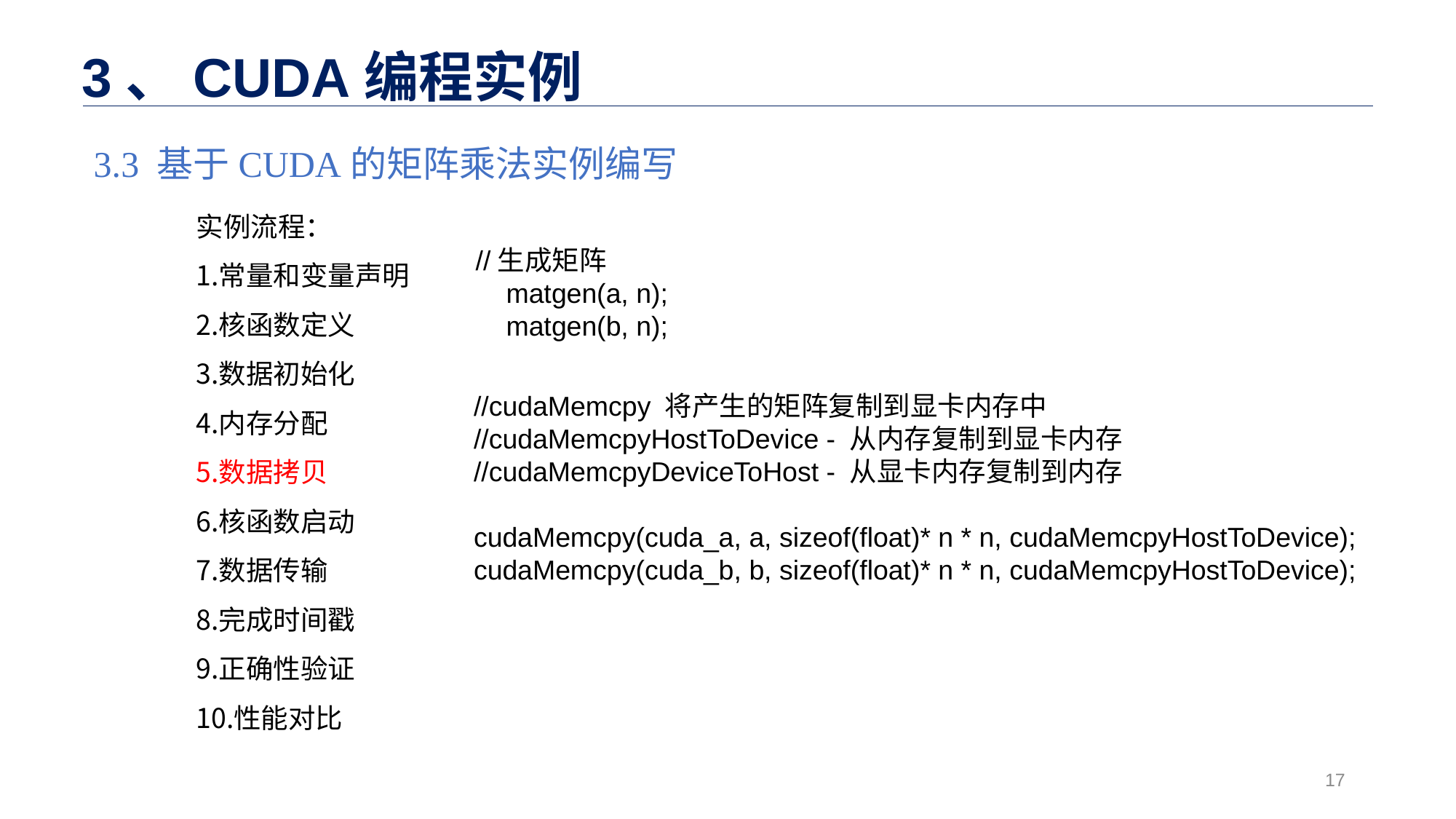

3、CUDA编程实例
#
3.3 基于CUDA的矩阵乘法实例编写
实例流程：
常量和变量声明
核函数定义
数据初始化
内存分配
数据拷贝
核函数启动
数据传输
完成时间戳
正确性验证
性能对比

//生成矩阵
    matgen(a, n);
    matgen(b, n);
    //cudaMemcpy 将产生的矩阵复制到显卡内存中
    //cudaMemcpyHostToDevice - 从内存复制到显卡内存
    //cudaMemcpyDeviceToHost - 从显卡内存复制到内存

    cudaMemcpy(cuda_a, a, sizeof(float)* n * n, cudaMemcpyHostToDevice);
    cudaMemcpy(cuda_b, b, sizeof(float)* n * n, cudaMemcpyHostToDevice);
17